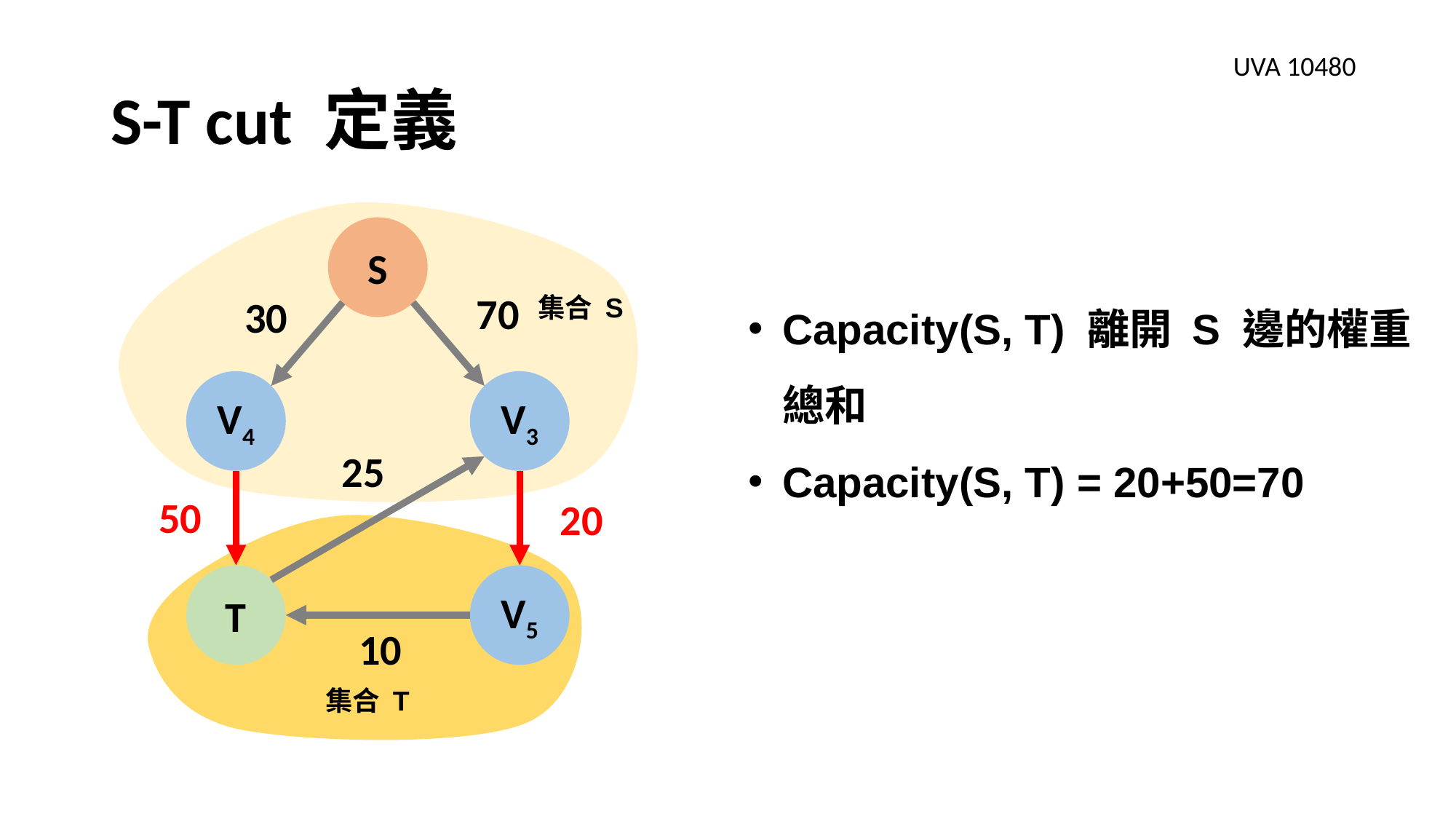

# S-T cut 定義
UVA 10480

S
Capacity(S, T) 離開 S 邊的權重總和
Capacity(S, T) = 20+50=70
70
集合 S
30
V4
V3
25
50
20

V5
T
10
集合 T